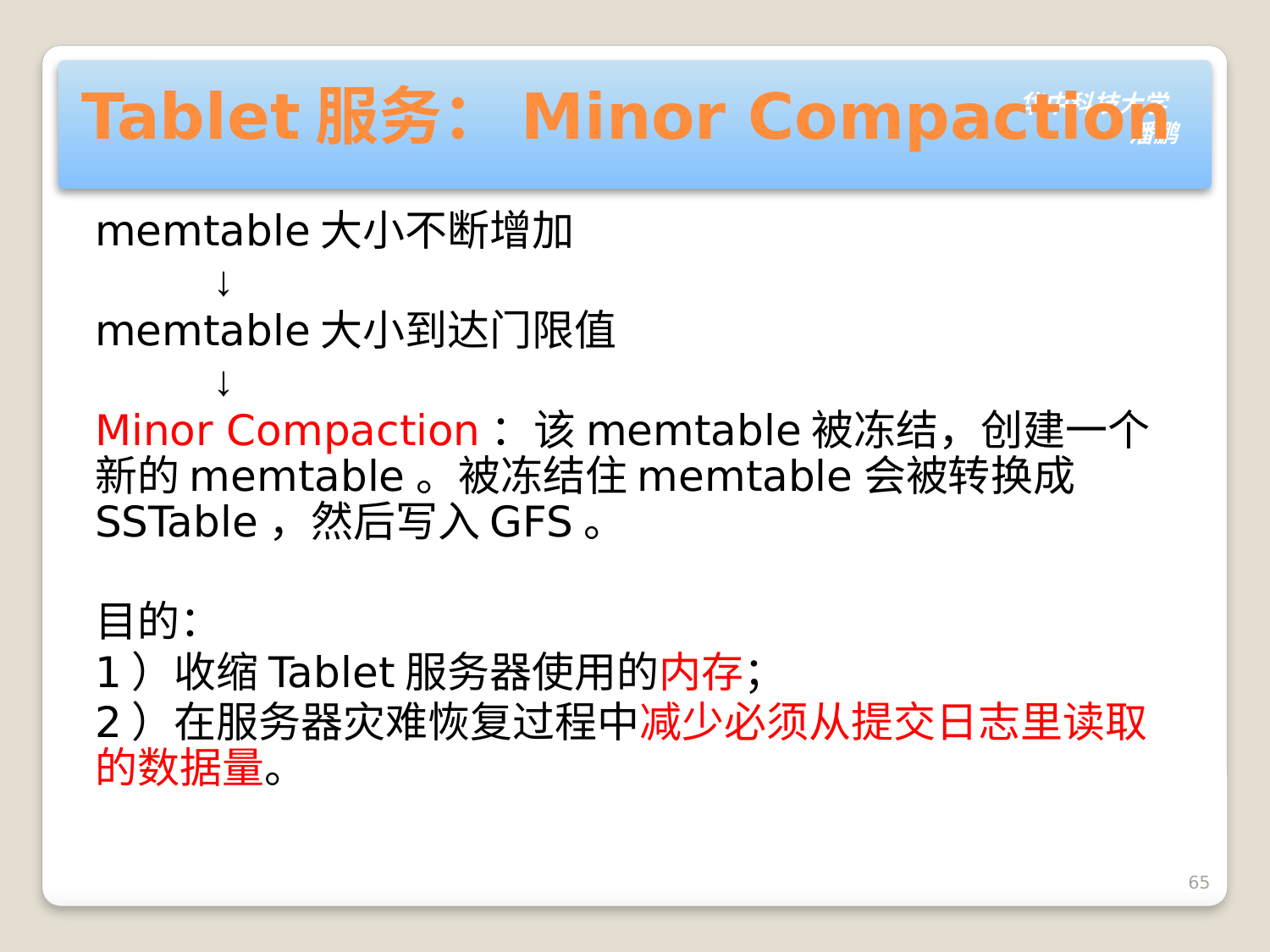

# Tablet服务：Minor Compaction
memtable大小不断增加
          ↓
memtable大小到达门限值
          ↓
Minor Compaction：该memtable被冻结，创建一个新的memtable。被冻结住memtable会被转换成SSTable，然后写入GFS。

目的：
1）收缩Tablet服务器使用的内存；
2）在服务器灾难恢复过程中减少必须从提交日志里读取的数据量。
65